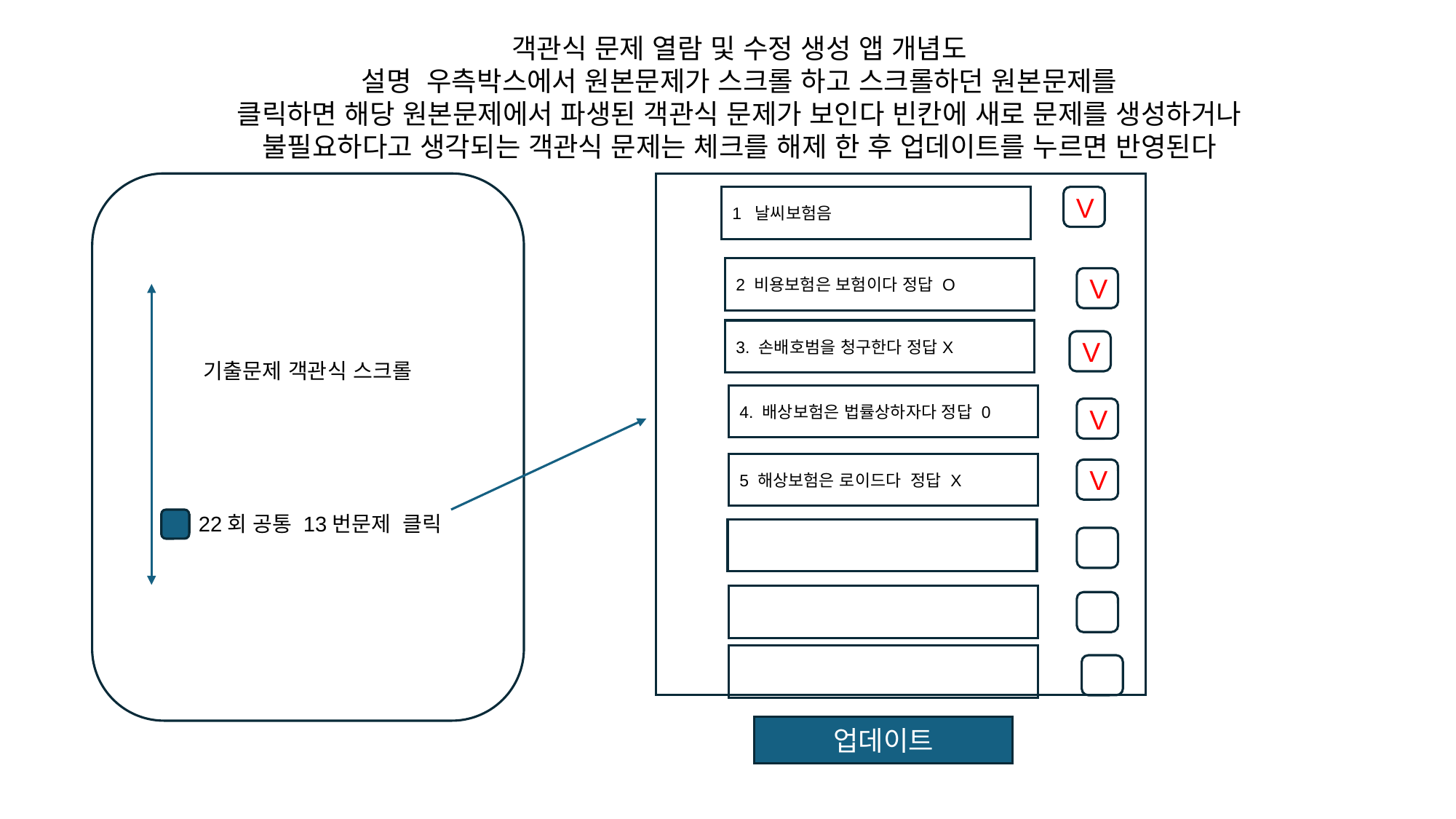

객관식 문제 열람 및 수정 생성 앱 개념도
설명  우측박스에서 원본문제가 스크롤 하고 스크롤하던 원본문제를
클릭하면 해당 원본문제에서 파생된 객관식 문제가 보인다 빈칸에 새로 문제를 생성하거나
불필요하다고 생각되는 객관식 문제는 체크를 해제 한 후 업데이트를 누르면 반영된다
기출문제 객관식 스크롤

제22회 공통 13번문제  클릭

1  날씨보험음
V
2 비용보험은 보험이다 정답 O
V
3. 손배호범을 청구한다 정답X
V
4. 배상보험은 법률상하자다 정답 0
V
5 해상보험은 로이드다  정답 X
V

업데이트